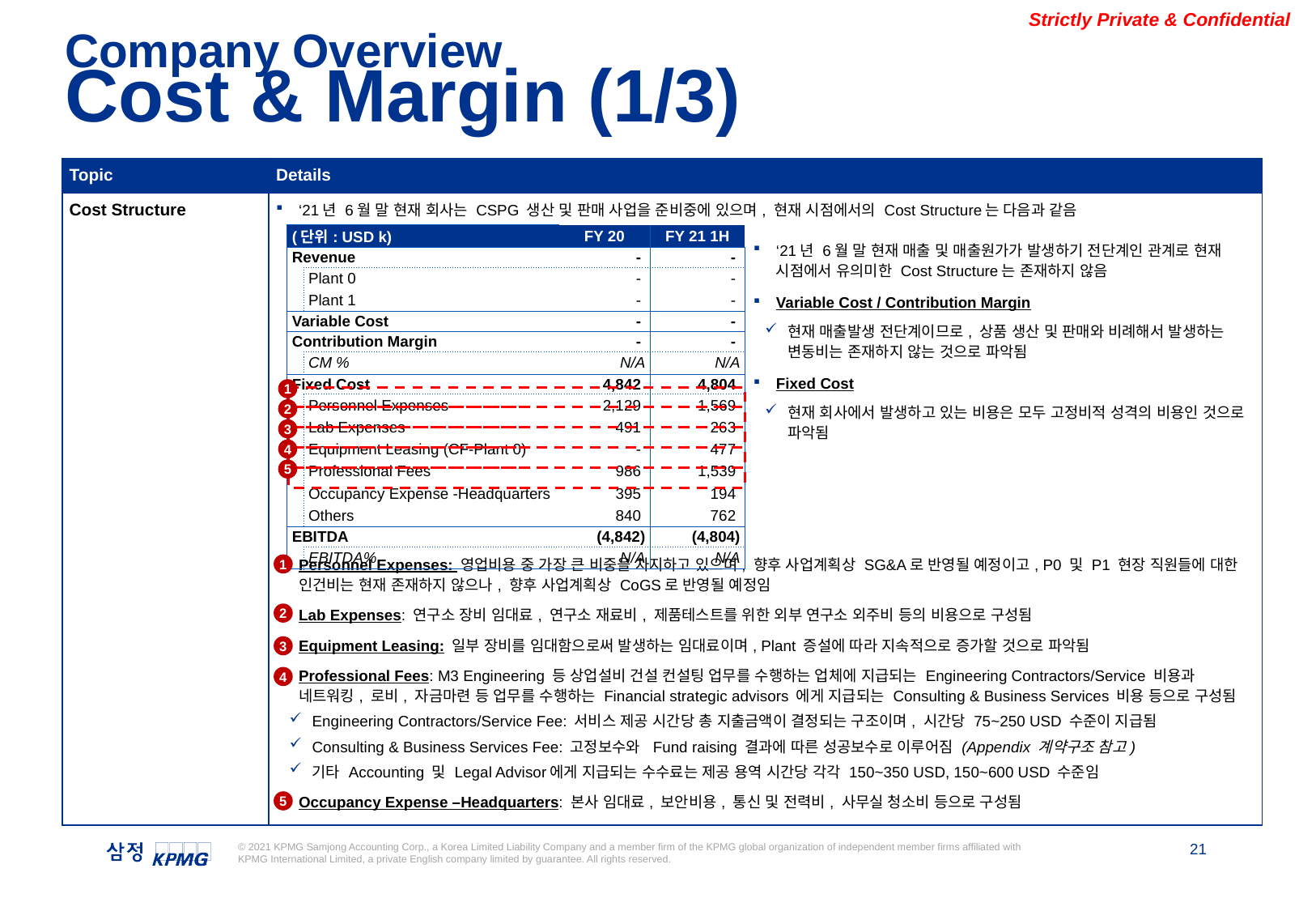

Company Overview
Cost & Margin (1/3)
| Topic | Details |
| --- | --- |
| Cost Structure | ‘21년 6월 말 현재 회사는 CSPG 생산 및 판매 사업을 준비중에 있으며, 현재 시점에서의 Cost Structure는 다음과 같음 ‘21년 6월 말 현재 매출 및 매출원가가 발생하기 전단계인 관계로 현재 시점에서 유의미한 Cost Structure는 존재하지 않음 Variable Cost / Contribution Margin 현재 매출발생 전단계이므로, 상품 생산 및 판매와 비례해서 발생하는 변동비는 존재하지 않는 것으로 파악됨 Fixed Cost 현재 회사에서 발생하고 있는 비용은 모두 고정비적 성격의 비용인 것으로 파악됨 Personnel Expenses: 영업비용 중 가장 큰 비중을 차지하고 있으며, 향후 사업계획상 SG&A로 반영될 예정이고, P0 및 P1 현장 직원들에 대한 인건비는 현재 존재하지 않으나, 향후 사업계획상 CoGS로 반영될 예정임 Lab Expenses: 연구소 장비 임대료, 연구소 재료비, 제품테스트를 위한 외부 연구소 외주비 등의 비용으로 구성됨 Equipment Leasing: 일부 장비를 임대함으로써 발생하는 임대료이며, Plant 증설에 따라 지속적으로 증가할 것으로 파악됨 Professional Fees: M3 Engineering 등 상업설비 건설 컨설팅 업무를 수행하는 업체에 지급되는 Engineering Contractors/Service 비용과 네트워킹, 로비, 자금마련 등 업무를 수행하는 Financial strategic advisors 에게 지급되는 Consulting & Business Services 비용 등으로 구성됨 Engineering Contractors/Service Fee: 서비스 제공 시간당 총 지출금액이 결정되는 구조이며, 시간당 75~250 USD 수준이 지급됨 Consulting & Business Services Fee: 고정보수와 Fund raising 결과에 따른 성공보수로 이루어짐 (Appendix 계약구조 참고) 기타 Accounting 및 Legal Advisor에게 지급되는 수수료는 제공 용역 시간당 각각 150~350 USD, 150~600 USD 수준임 Occupancy Expense –Headquarters: 본사 임대료, 보안비용, 통신 및 전력비, 사무실 청소비 등으로 구성됨 |
| (단위: USD k) |  | FY 20 | FY 21 1H |
| --- | --- | --- | --- |
| Revenue |  | - | - |
|  | Plant 0 | - | - |
|  | Plant 1 | - | - |
| Variable Cost |  | - | - |
| Contribution Margin |  | - | - |
|  | CM % | N/A | N/A |
| Fixed Cost |  | 4,842 | 4,804 |
|  | Personnel Expenses | 2,129 | 1,569 |
|  | Lab Expenses | 491 | 263 |
|  | Equipment Leasing (CF-Plant 0) | - | 477 |
|  | Professional Fees | 986 | 1,539 |
|  | Occupancy Expense -Headquarters | 395 | 194 |
|  | Others | 840 | 762 |
| EBITDA |  | (4,842) | (4,804) |
|  | EBITDA% | N/A | N/A |
1

2

3

4

5

1
2
3
4
5